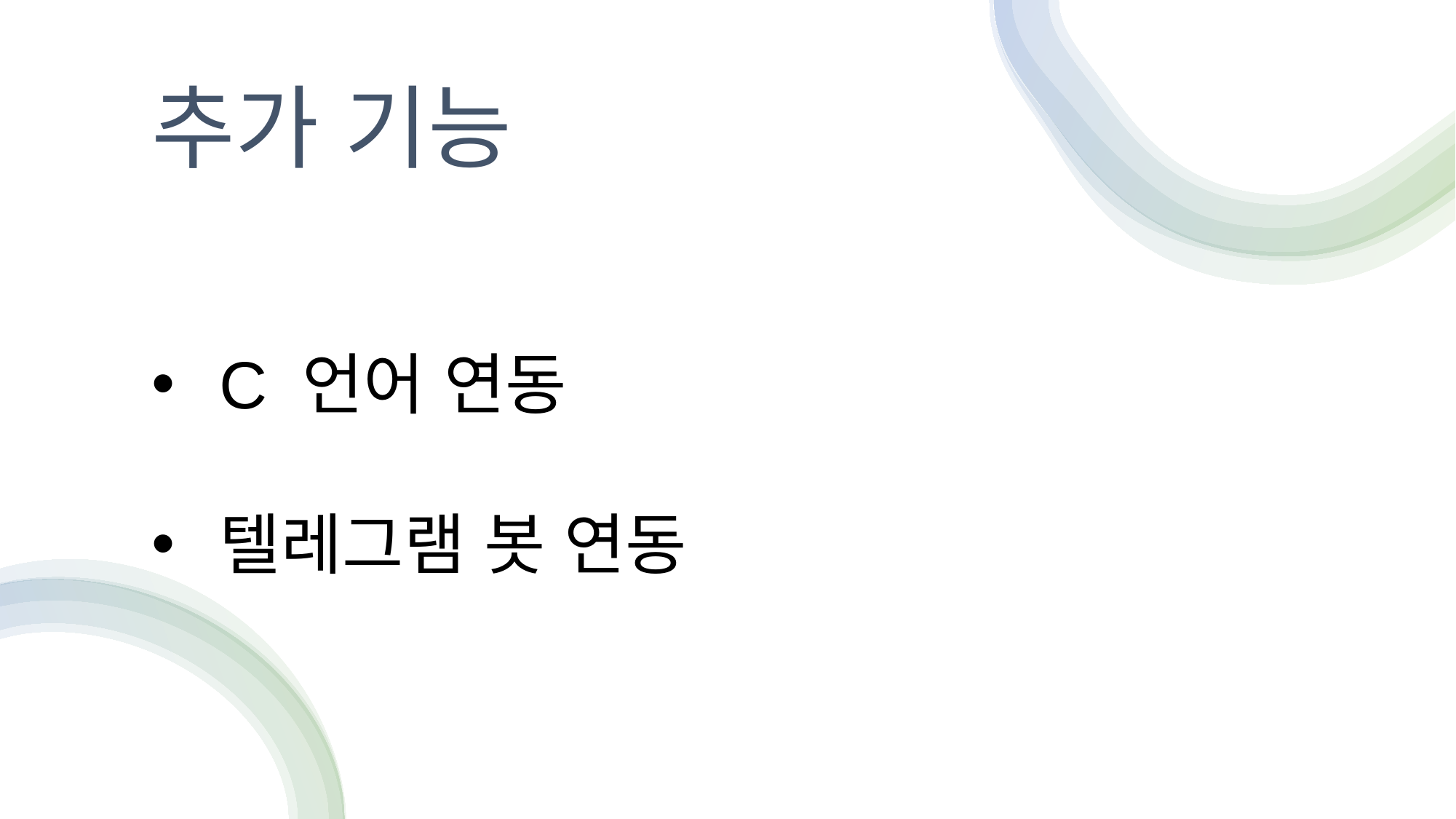

추가 기능
C 언어 연동

텔레그램 봇 연동